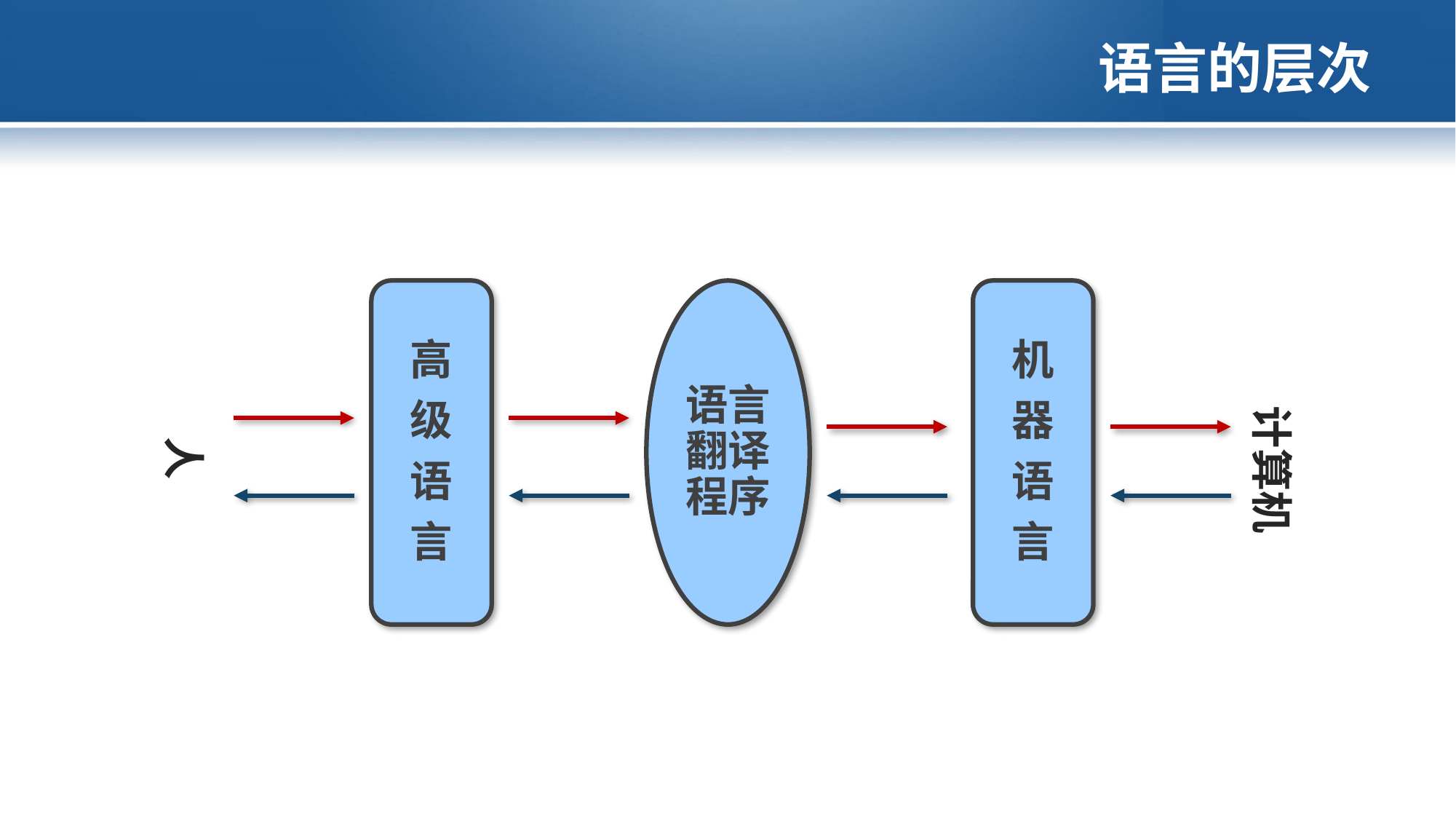

# 语言的层次
高
级
语
言
语言翻译程序
机
器
语
言
计算机
人